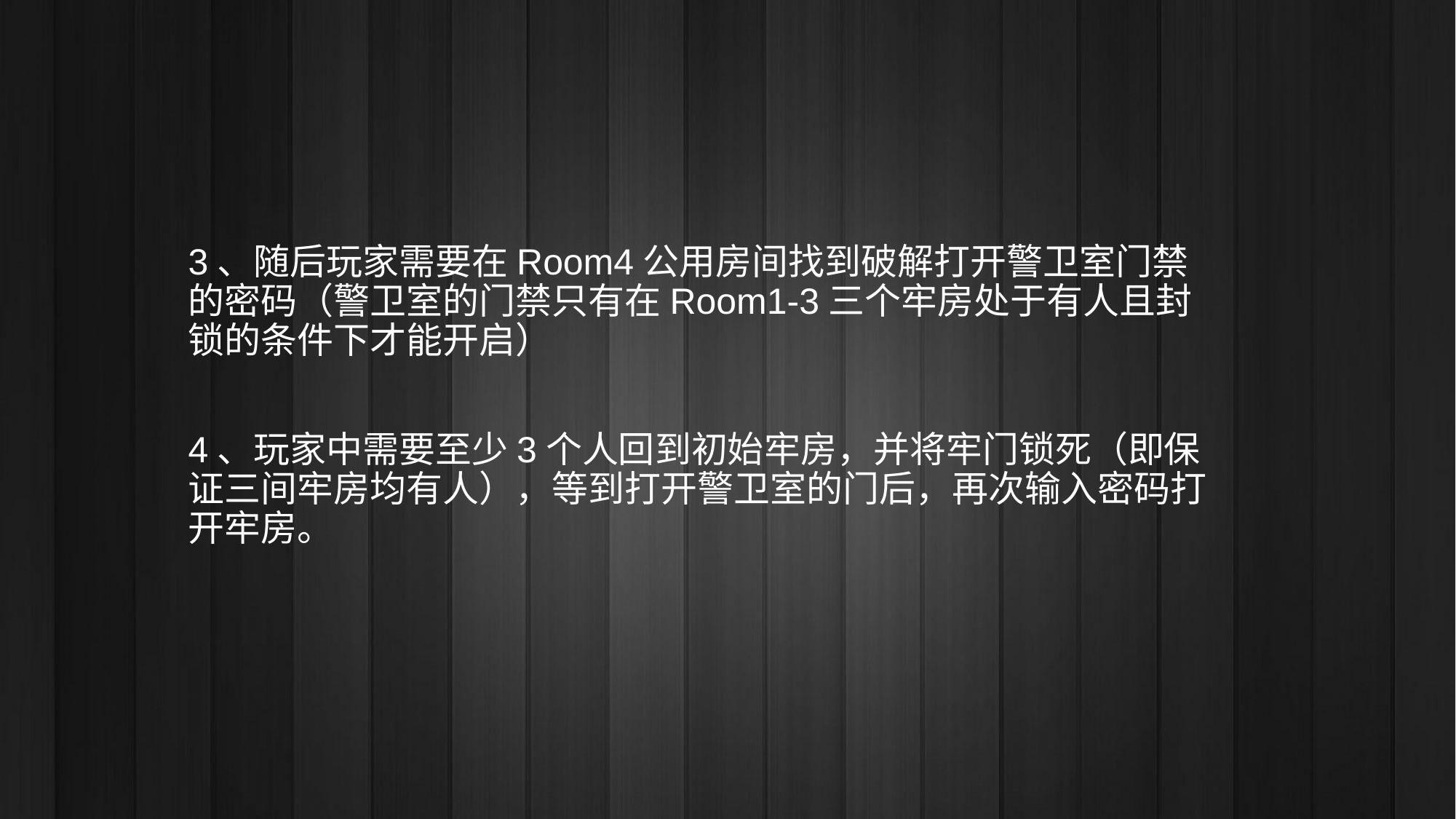

3、随后玩家需要在Room4公用房间找到破解打开警卫室门禁的密码（警卫室的门禁只有在Room1-3三个牢房处于有人且封锁的条件下才能开启）

4、玩家中需要至少3个人回到初始牢房，并将牢门锁死（即保证三间牢房均有人），等到打开警卫室的门后，再次输入密码打开牢房。